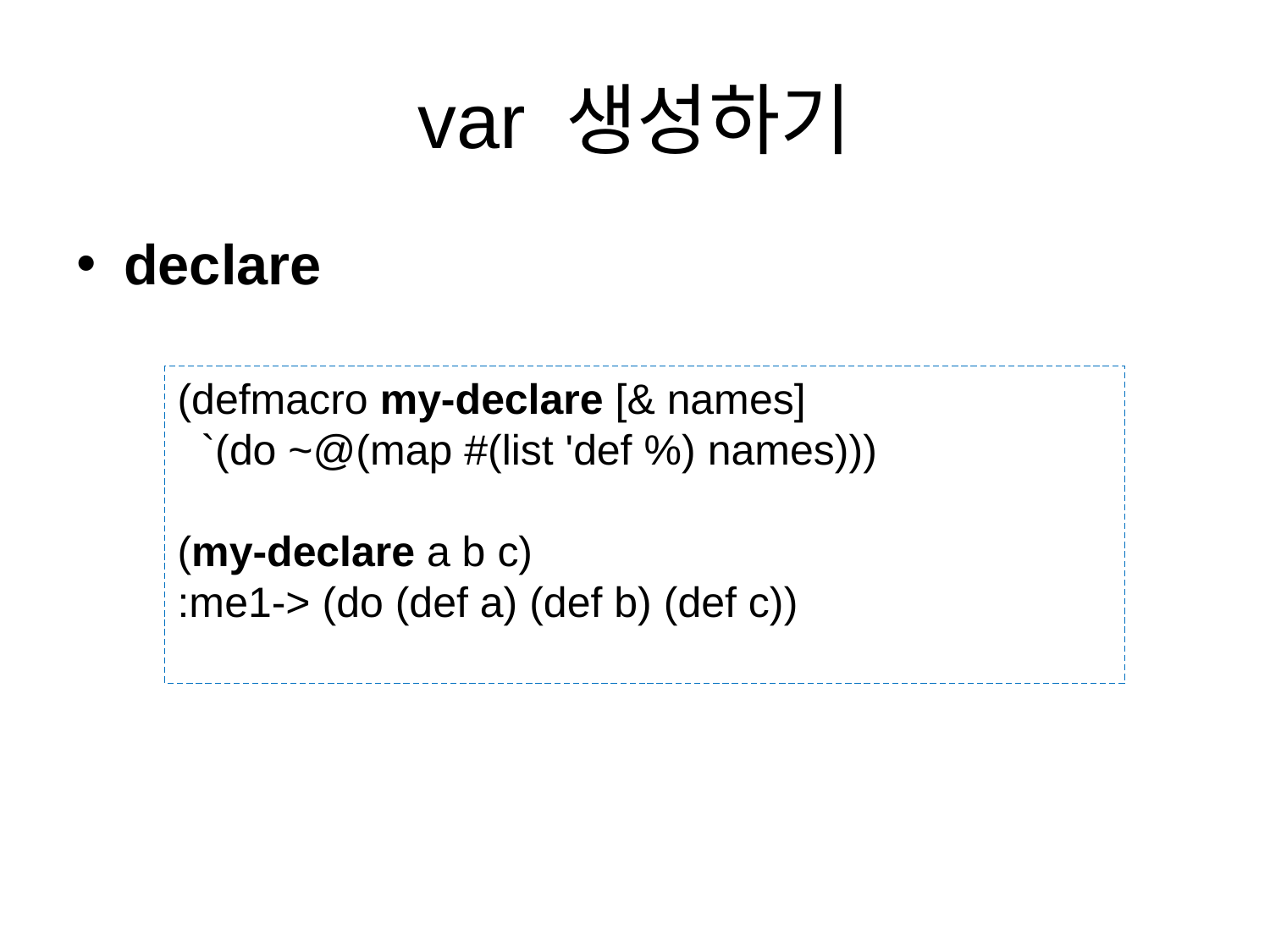

# var 생성하기
declare
(defmacro my-declare [& names]
  `(do ~@(map #(list 'def %) names)))

(my-declare a b c)
:me1-> (do (def a) (def b) (def c))